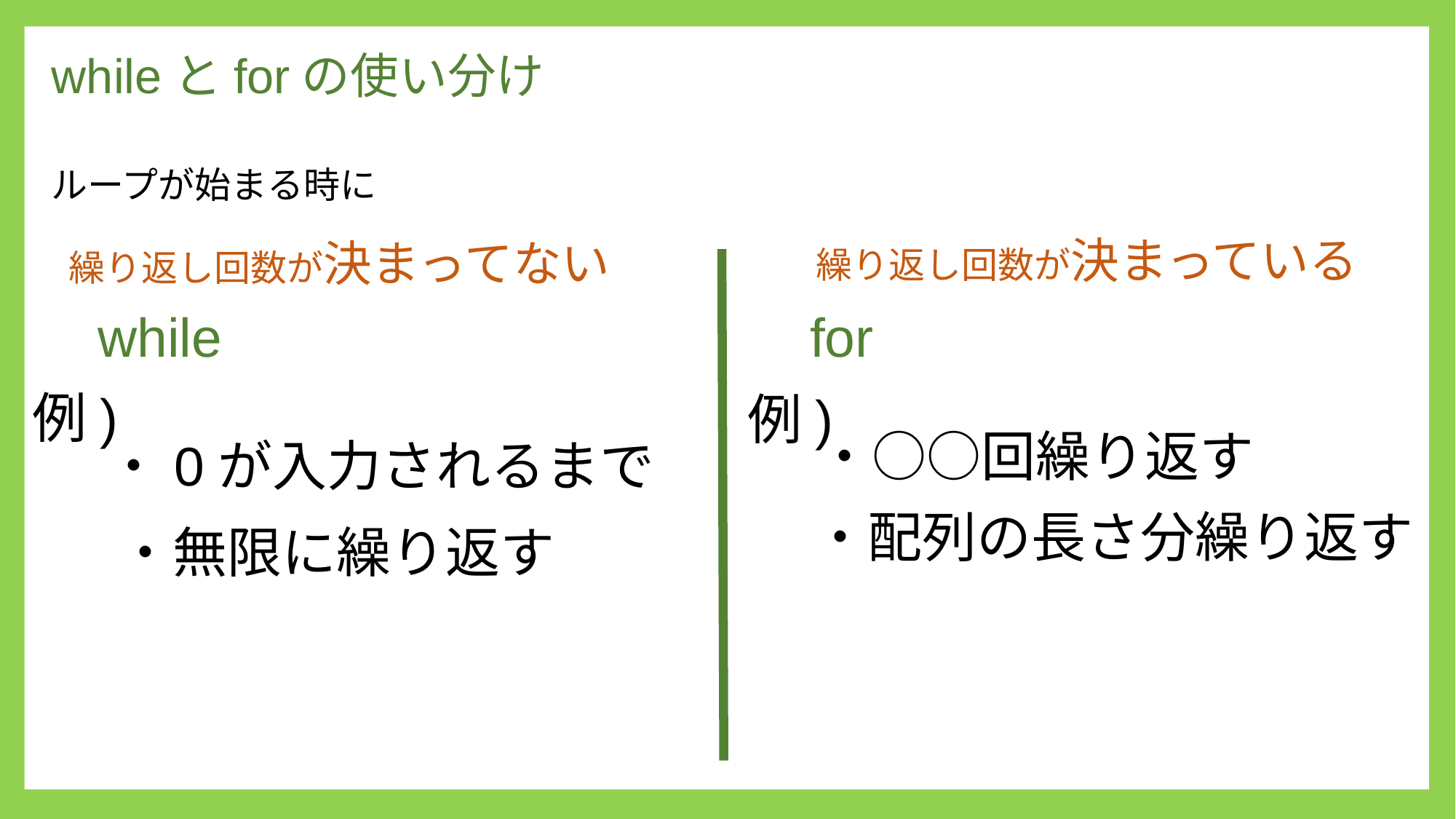

whileとforの使い分け
ループが始まる時に
繰り返し回数が決まっている
繰り返し回数が決まってない
for
while
例)
例)
・○○回繰り返す
・0が入力されるまで
・配列の長さ分繰り返す
・無限に繰り返す